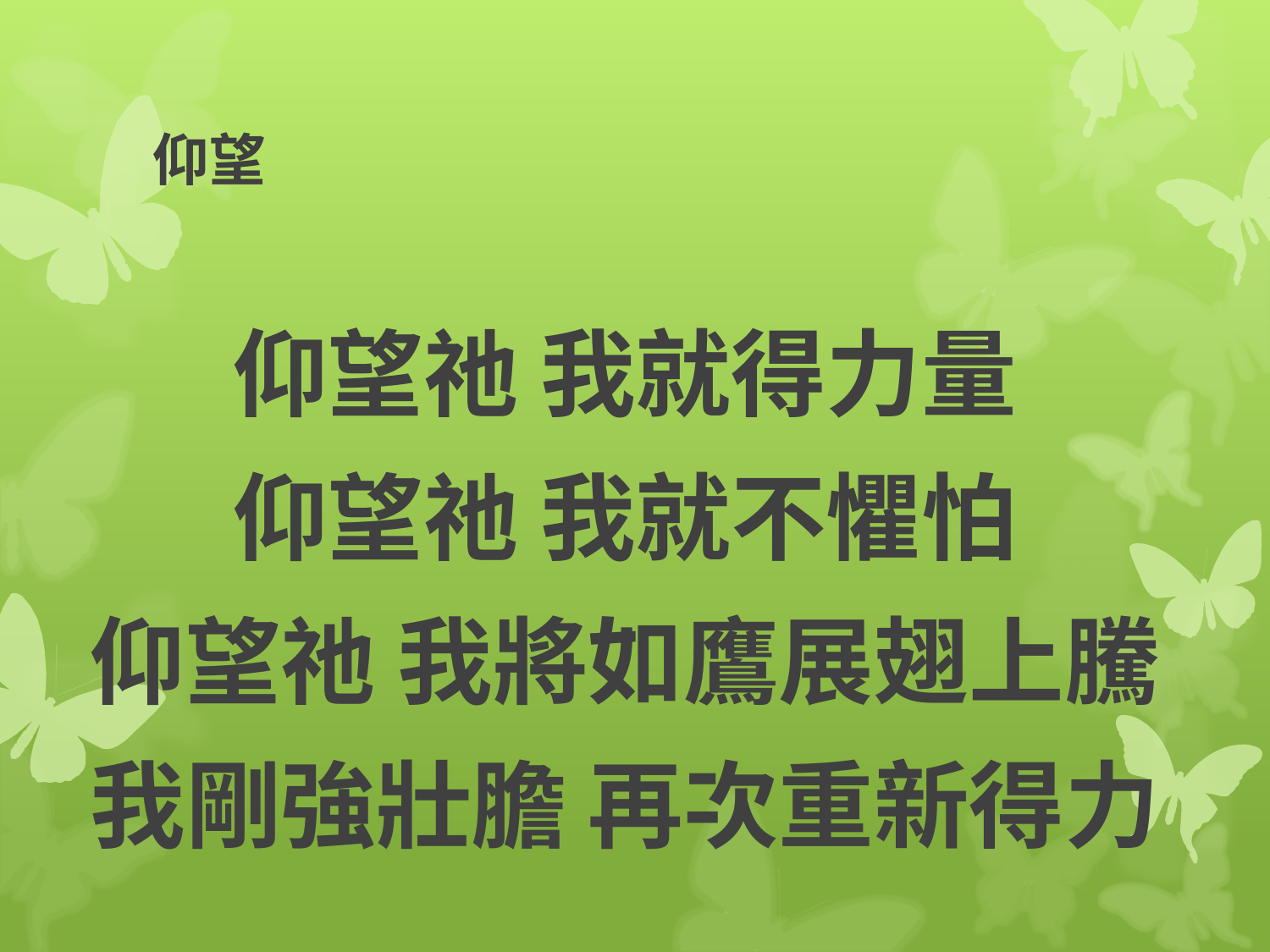

# 仰望
仰望祂 我就得力量
仰望祂 我就不懼怕
仰望祂 我將如鷹展翅上騰
我剛強壯膽 再次重新得力